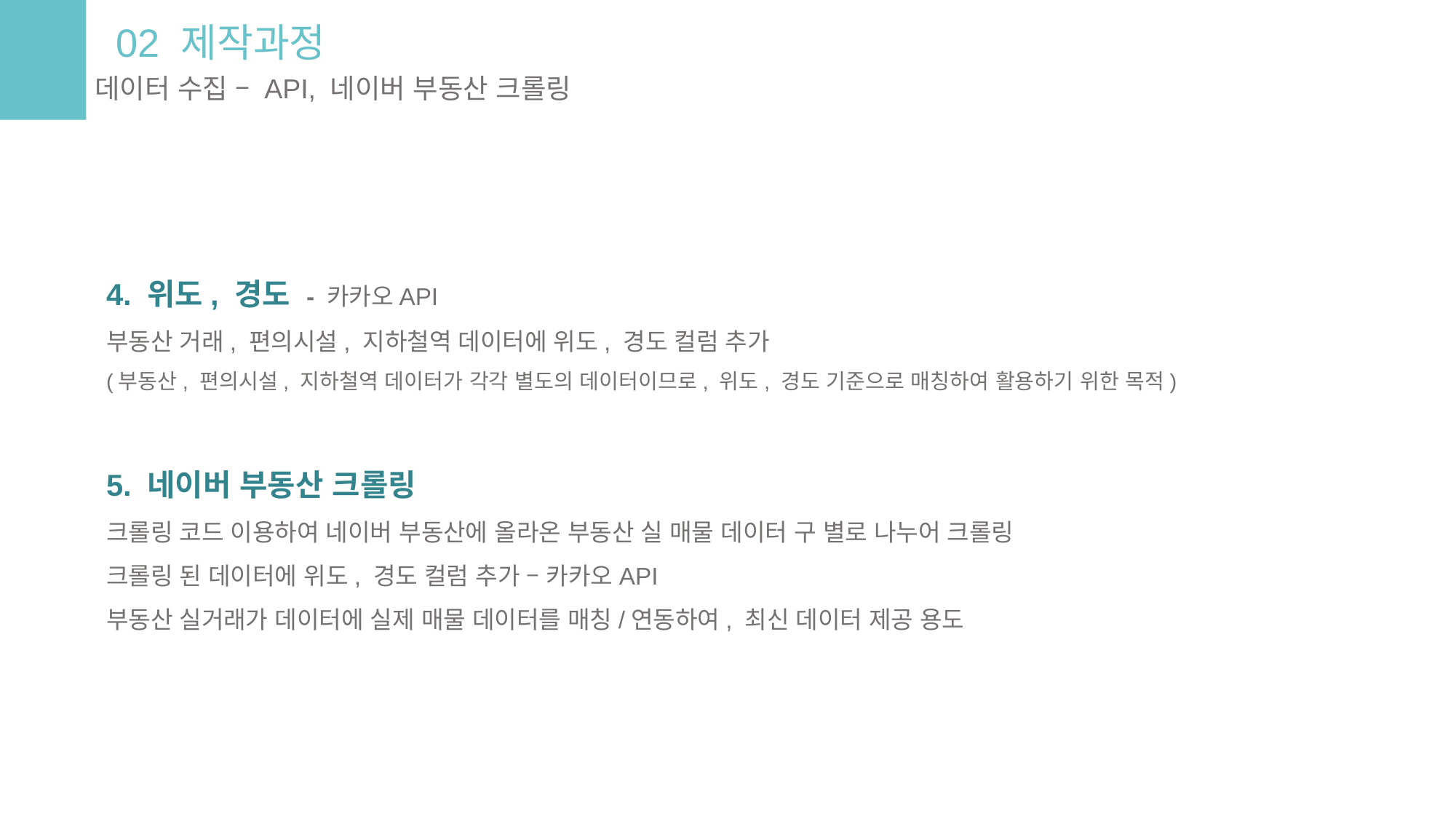

02 제작과정
데이터 수집 – API, 네이버 부동산 크롤링
4. 위도, 경도 - 카카오API
부동산 거래, 편의시설, 지하철역 데이터에 위도, 경도 컬럼 추가
(부동산, 편의시설, 지하철역 데이터가 각각 별도의 데이터이므로, 위도, 경도 기준으로 매칭하여 활용하기 위한 목적)

5. 네이버 부동산 크롤링
크롤링 코드 이용하여 네이버 부동산에 올라온 부동산 실 매물 데이터 구 별로 나누어 크롤링
크롤링 된 데이터에 위도, 경도 컬럼 추가 – 카카오API
부동산 실거래가 데이터에 실제 매물 데이터를 매칭/연동하여, 최신 데이터 제공 용도